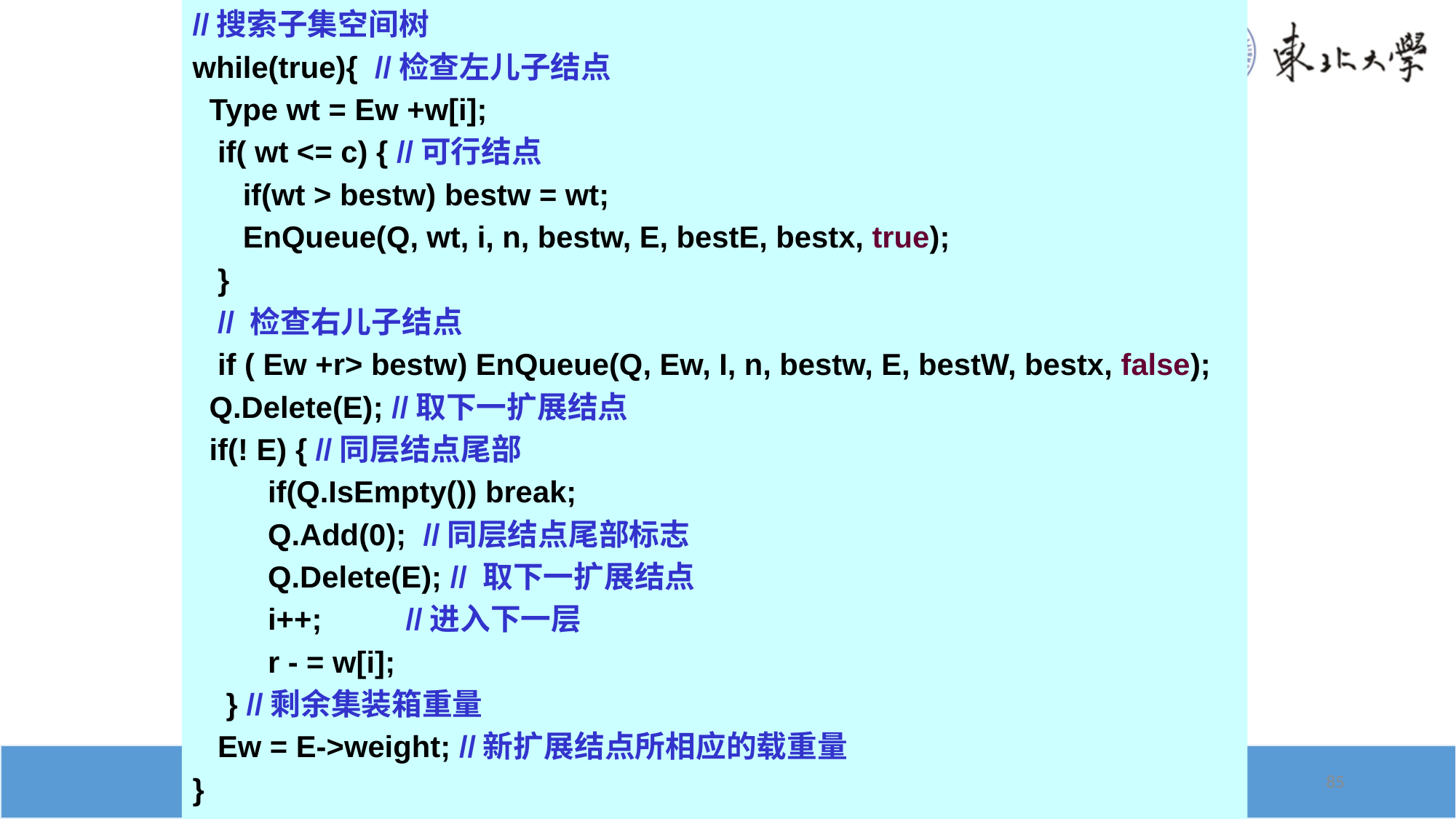

//搜索子集空间树
while(true){  //检查左儿子结点
  Type wt = Ew +w[i];
   if( wt <= c) { //可行结点
      if(wt > bestw) bestw = wt;
      EnQueue(Q, wt, i, n, bestw, E, bestE, bestx, true);
   }
   // 检查右儿子结点
   if ( Ew +r> bestw) EnQueue(Q, Ew, I, n, bestw, E, bestW, bestx, false);
  Q.Delete(E); //取下一扩展结点
  if(! E) { //同层结点尾部
         if(Q.IsEmpty()) break;
         Q.Add(0);  //同层结点尾部标志
         Q.Delete(E); // 取下一扩展结点
         i++;          //进入下一层
         r - = w[i];
    } //剩余集装箱重量
   Ew = E->weight; //新扩展结点所相应的载重量
}

85